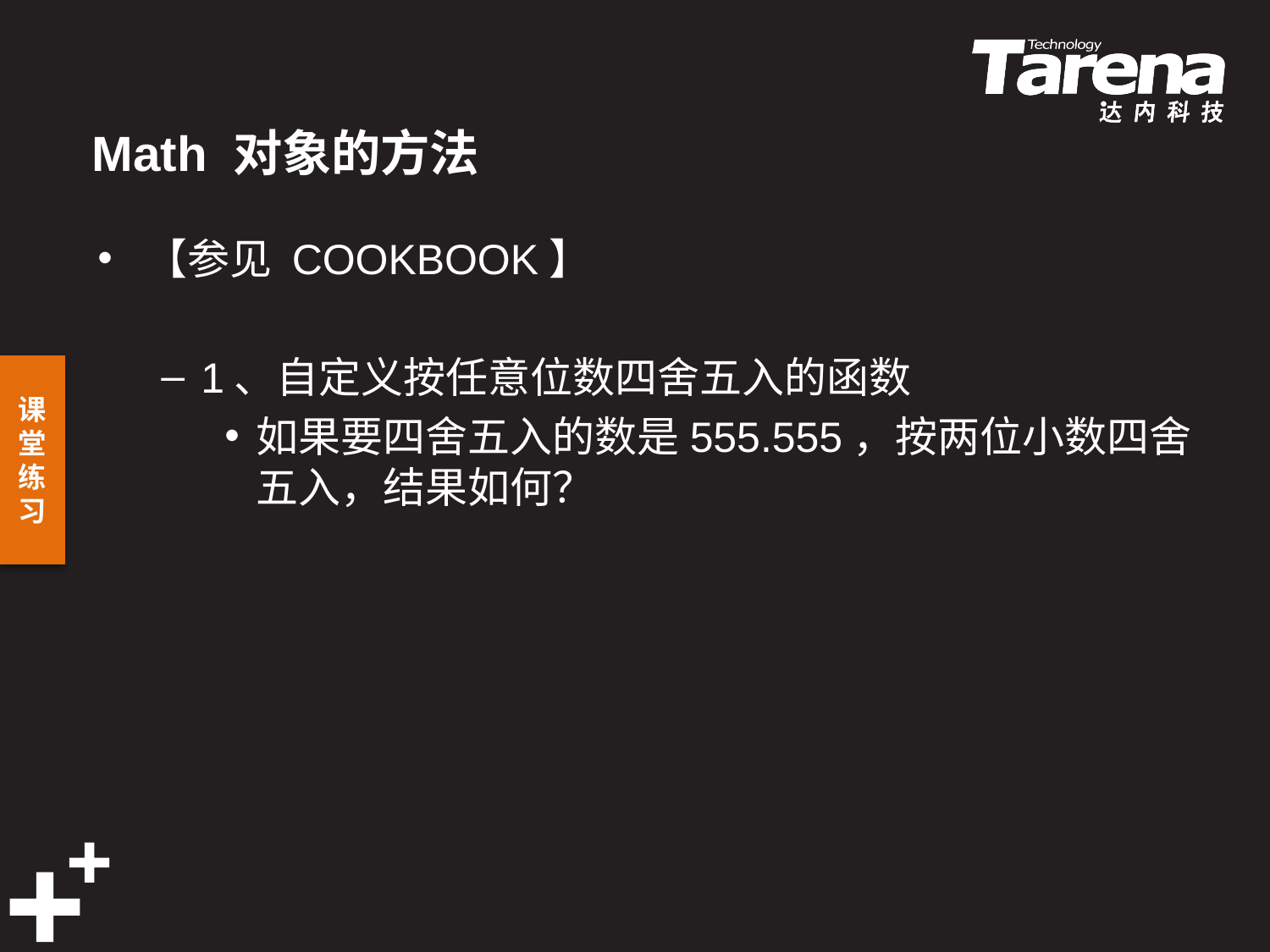

# Math 对象的方法
【参见 COOKBOOK】

1、自定义按任意位数四舍五入的函数
如果要四舍五入的数是555.555，按两位小数四舍五入，结果如何？